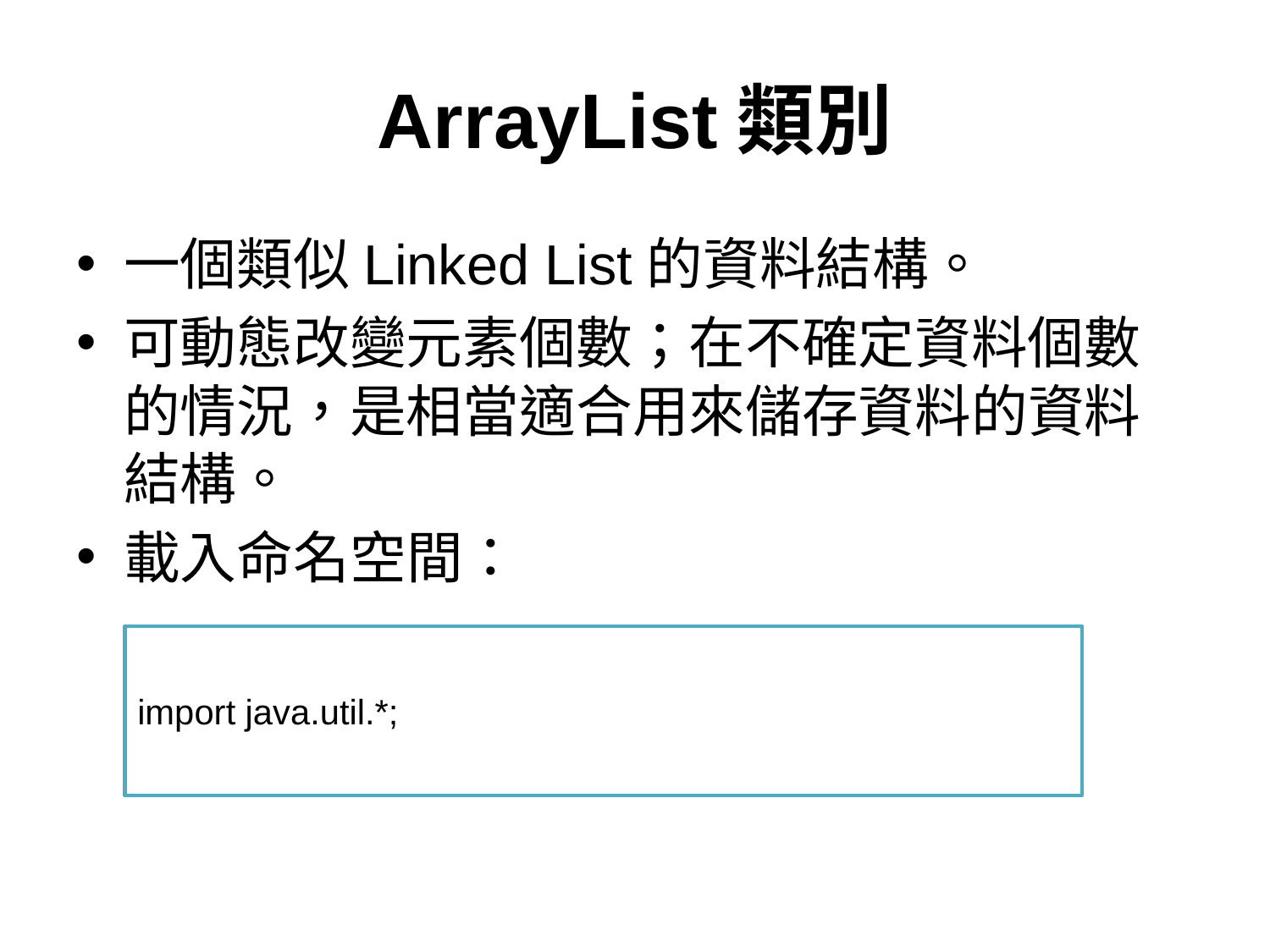

# ArrayList類別
一個類似Linked List的資料結構。
可動態改變元素個數；在不確定資料個數的情況，是相當適合用來儲存資料的資料結構。
載入命名空間：
import java.util.*;